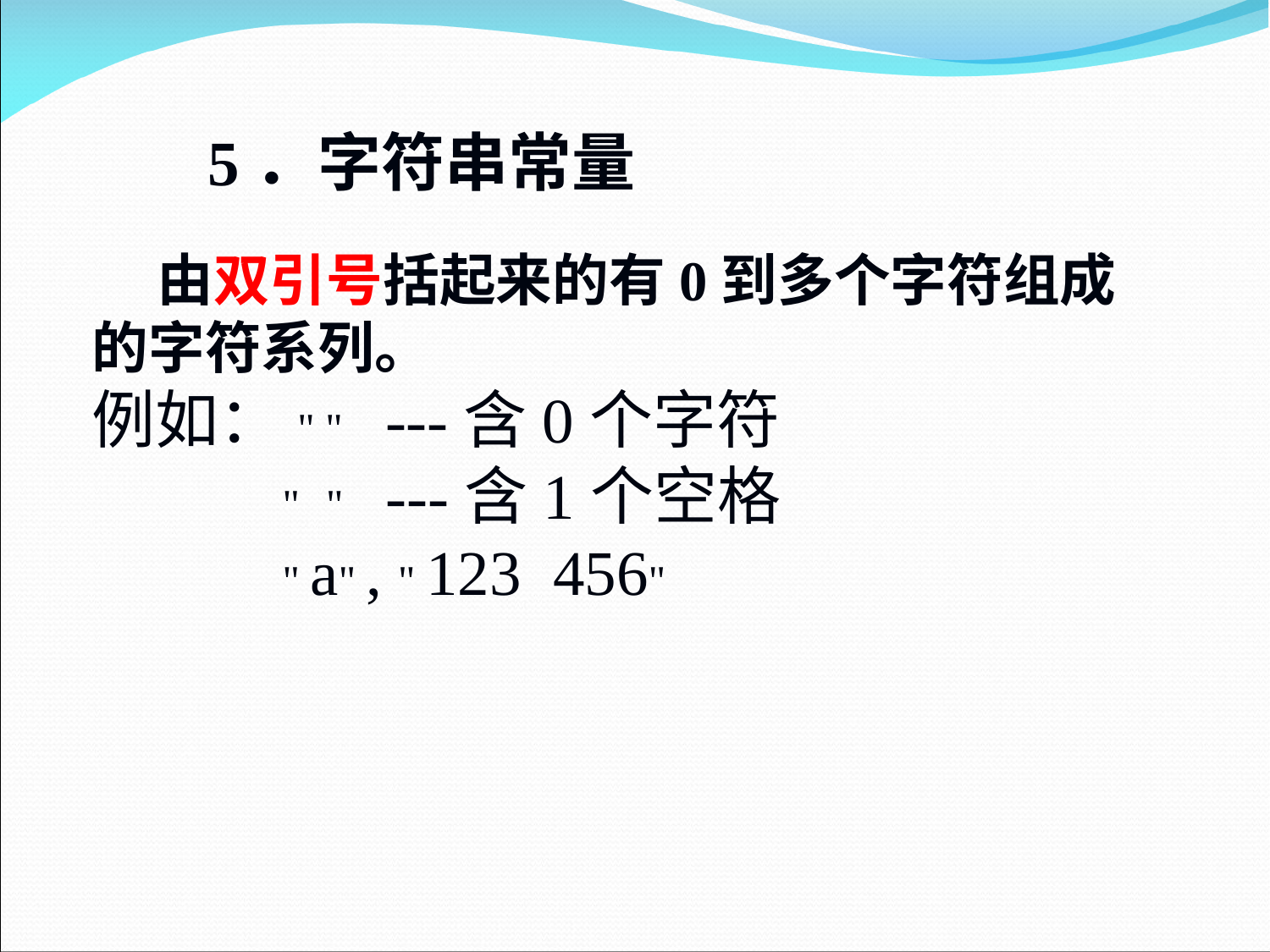

5．字符串常量
    由双引号括起来的有0到多个字符组成
的字符系列。
例如：" "   ---含0个字符
            "  "   ---含1个空格
            " a" , " 123  456"